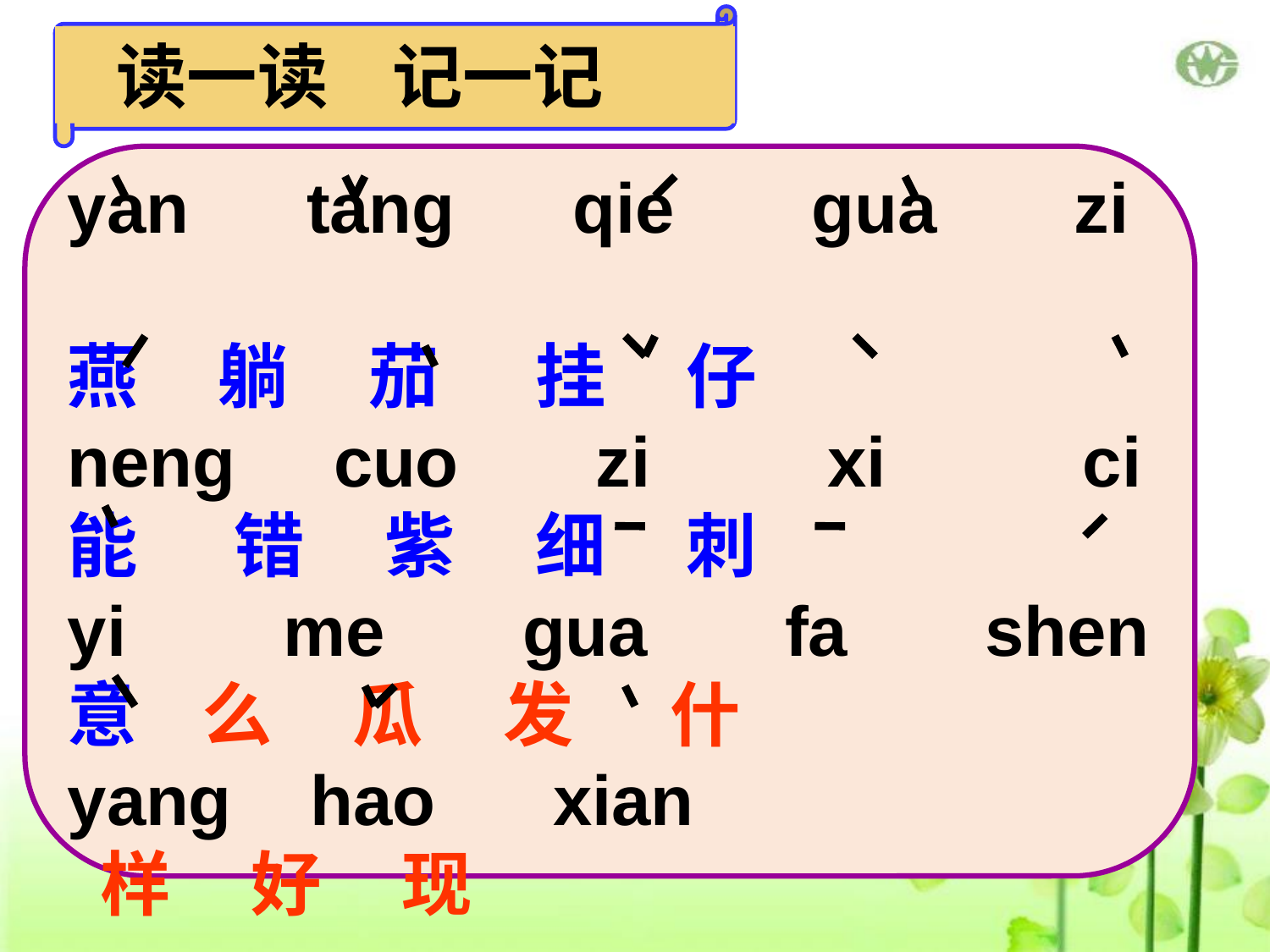

读一读    记一记

yan      tang      qie       gua       zi
燕     躺     茄      挂     仔
neng     cuo       zi         xi          ci
能      错     紫     细     刺
yi        me       gua       fa       shen
意    么     瓜     发      什
yang    hao      xian
 样     好     现